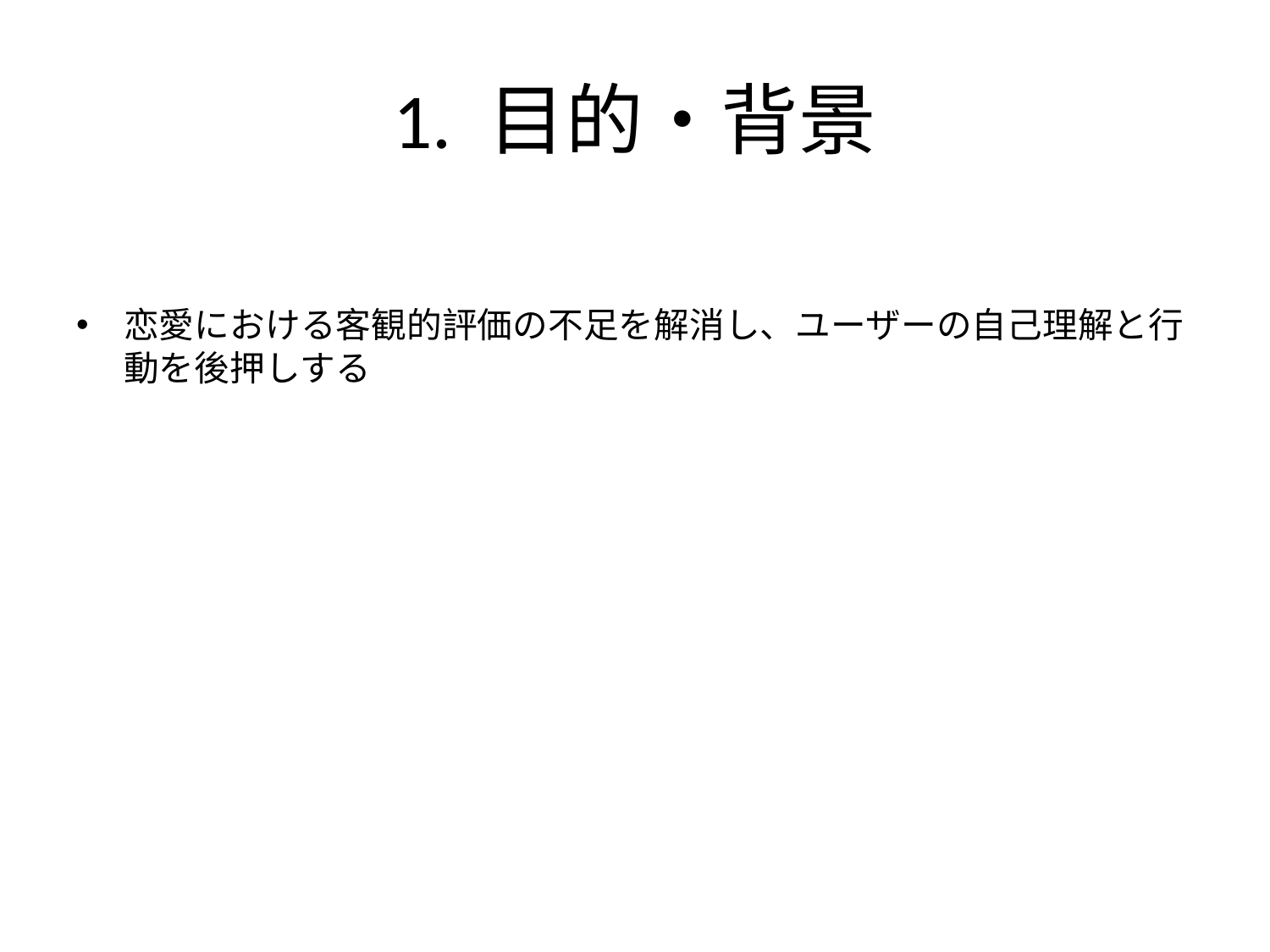

# 1. 目的・背景

恋愛における客観的評価の不足を解消し、ユーザーの自己理解と行動を後押しする